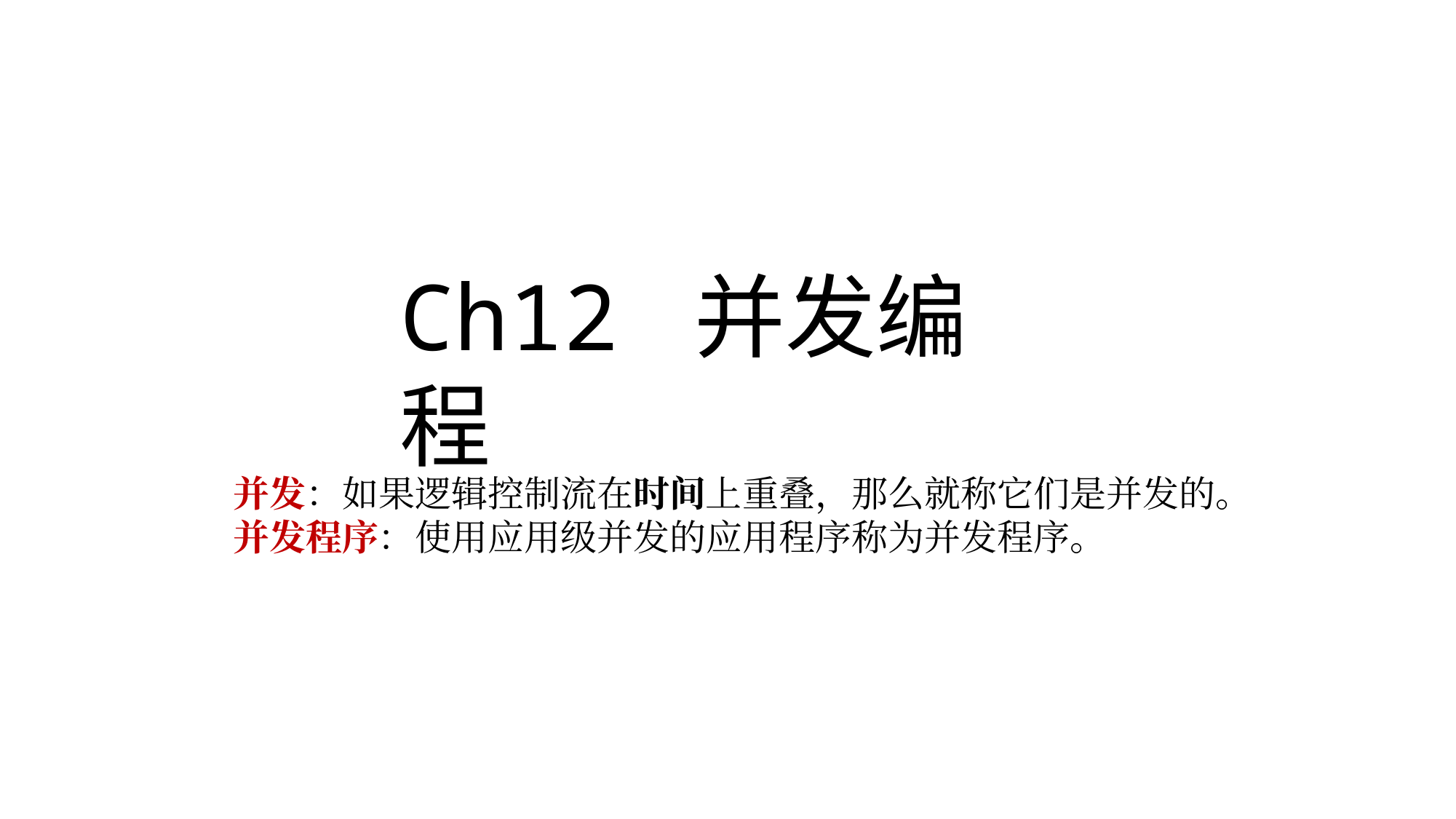

Ch12 并发编程
并发：如果逻辑控制流在时间上重叠，那么就称它们是并发的。
并发程序：使用应用级并发的应用程序称为并发程序。